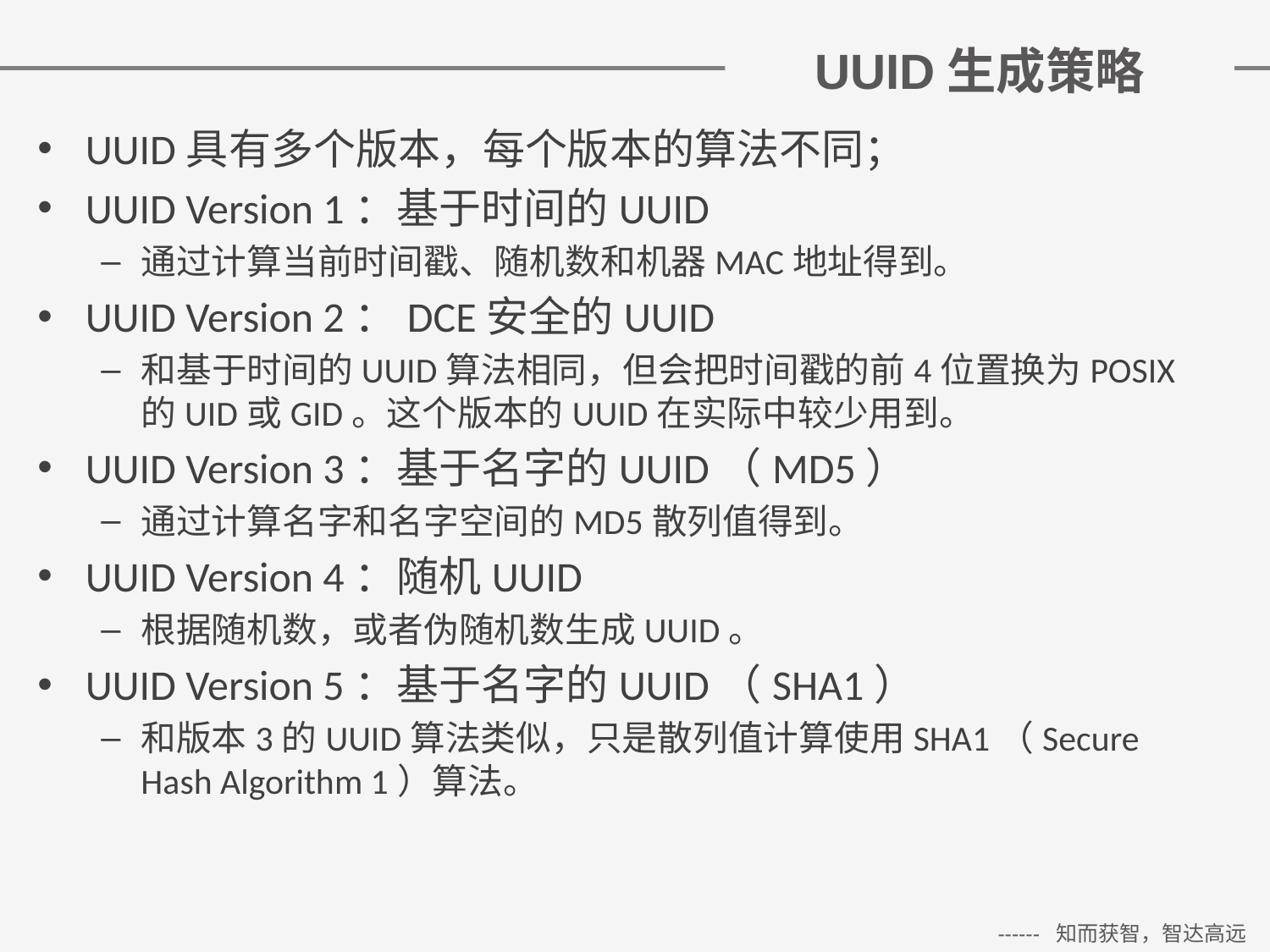

# UUID生成策略
UUID具有多个版本，每个版本的算法不同；
UUID Version 1：基于时间的UUID
通过计算当前时间戳、随机数和机器MAC地址得到。
UUID Version 2：DCE安全的UUID
和基于时间的UUID算法相同，但会把时间戳的前4位置换为POSIX的UID或GID。这个版本的UUID在实际中较少用到。
UUID Version 3：基于名字的UUID（MD5）
通过计算名字和名字空间的MD5散列值得到。
UUID Version 4：随机UUID
根据随机数，或者伪随机数生成UUID。
UUID Version 5：基于名字的UUID（SHA1）
和版本3的UUID算法类似，只是散列值计算使用SHA1（Secure Hash Algorithm 1）算法。